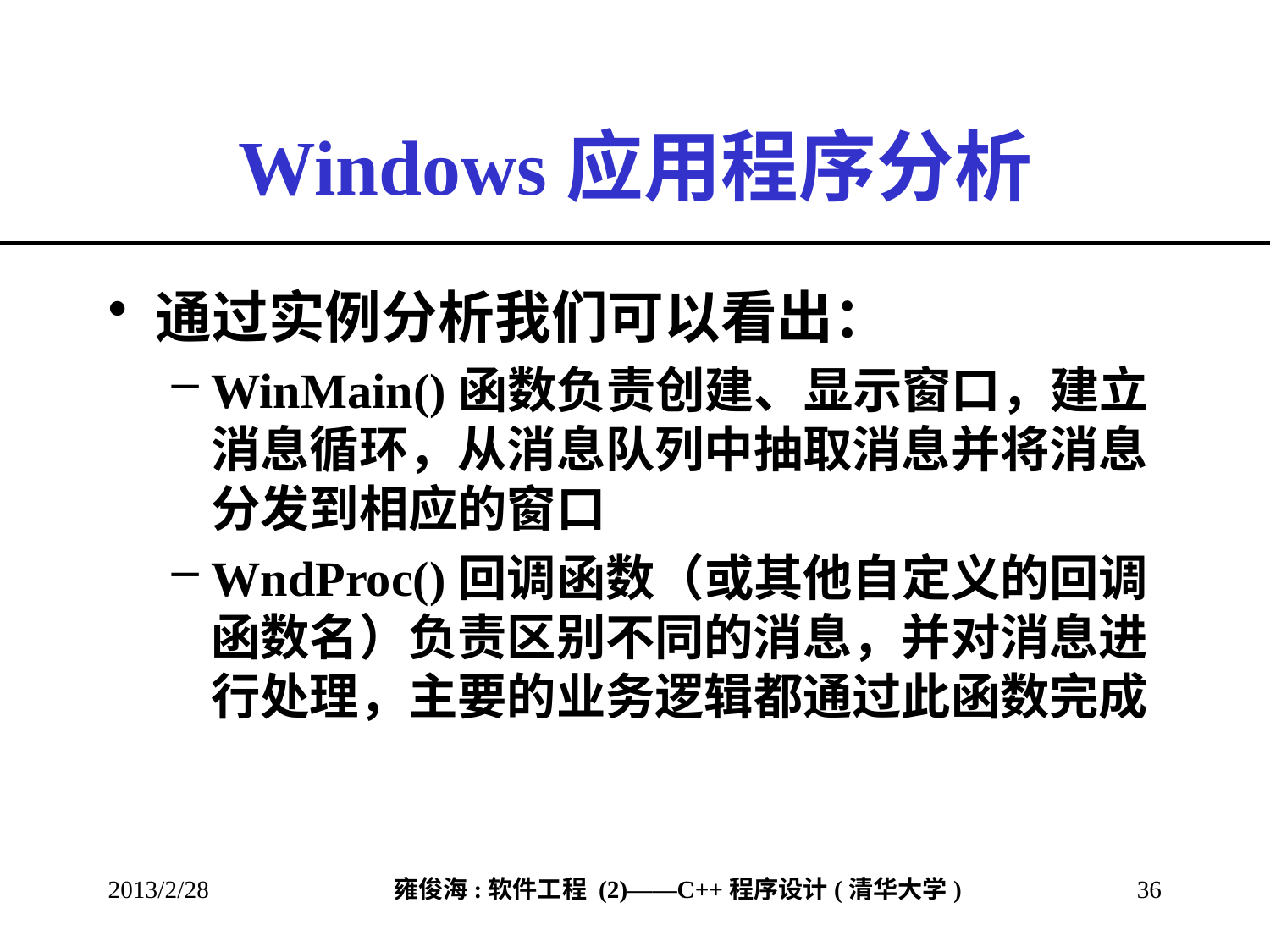

# Windows应用程序分析
通过实例分析我们可以看出：
WinMain()函数负责创建、显示窗口，建立消息循环，从消息队列中抽取消息并将消息分发到相应的窗口
WndProc()回调函数（或其他自定义的回调函数名）负责区别不同的消息，并对消息进行处理，主要的业务逻辑都通过此函数完成
2013/2/28
36